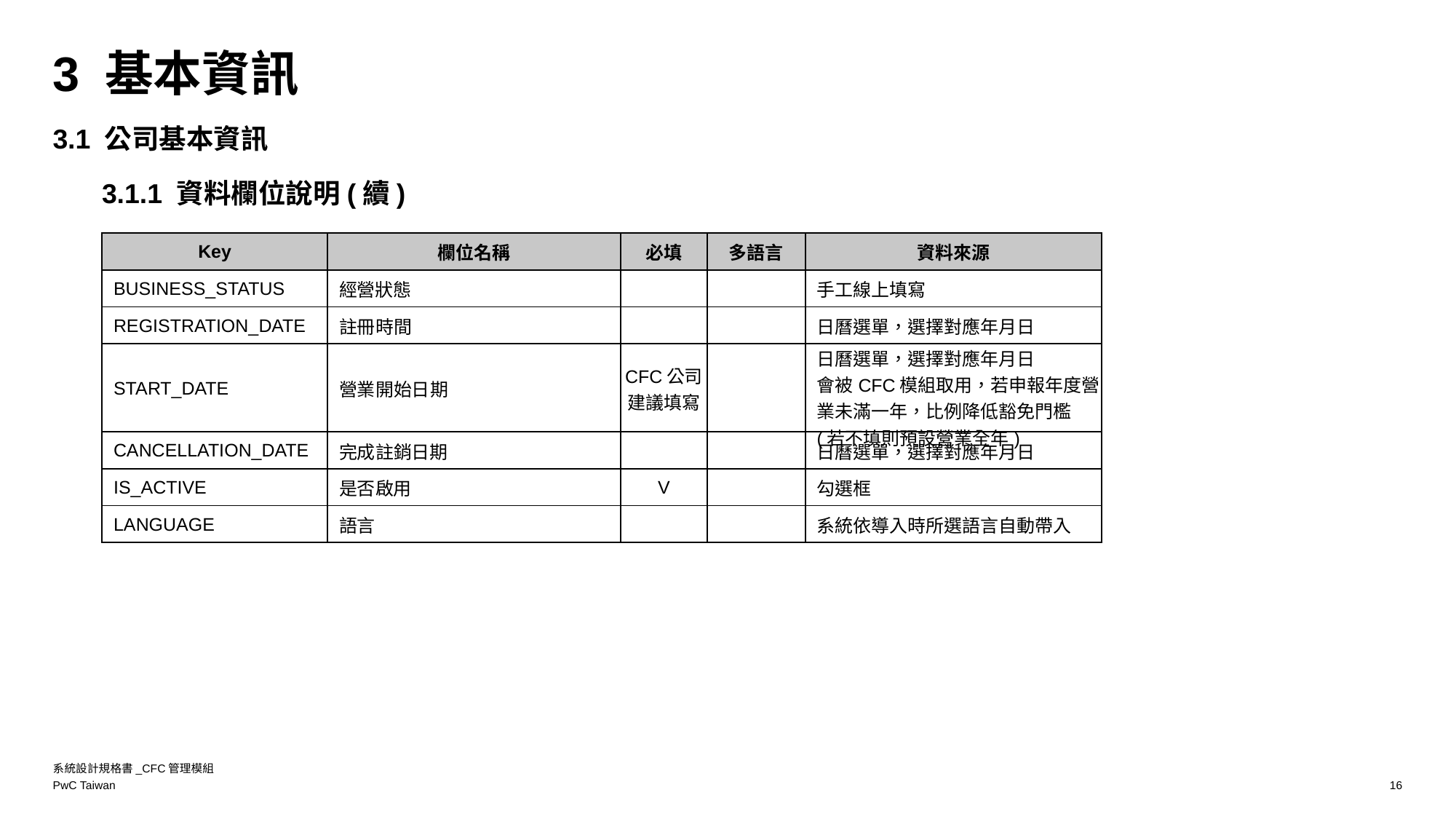

# 3 基本資訊
3.1 公司基本資訊
3.1.1 資料欄位說明(續)
| Key | 欄位名稱 | 必填 | 多語言 | 資料來源 |
| --- | --- | --- | --- | --- |
| BUSINESS\_STATUS | 經營狀態 |  |  | 手工線上填寫 |
| REGISTRATION\_DATE | 註冊時間 |  |  | 日曆選單，選擇對應年月日 |
| START\_DATE | 營業開始日期 | CFC公司建議填寫 |  | 日曆選單，選擇對應年月日 會被CFC模組取用，若申報年度營業未滿一年，比例降低豁免門檻(若不填則預設營業全年) |
| CANCELLATION\_DATE | 完成註銷日期 |  |  | 日曆選單，選擇對應年月日 |
| IS\_ACTIVE | 是否啟用 | V |  | 勾選框 |
| LANGUAGE | 語言 |  |  | 系統依導入時所選語言自動帶入 |
系統設計規格書_CFC管理模組
16